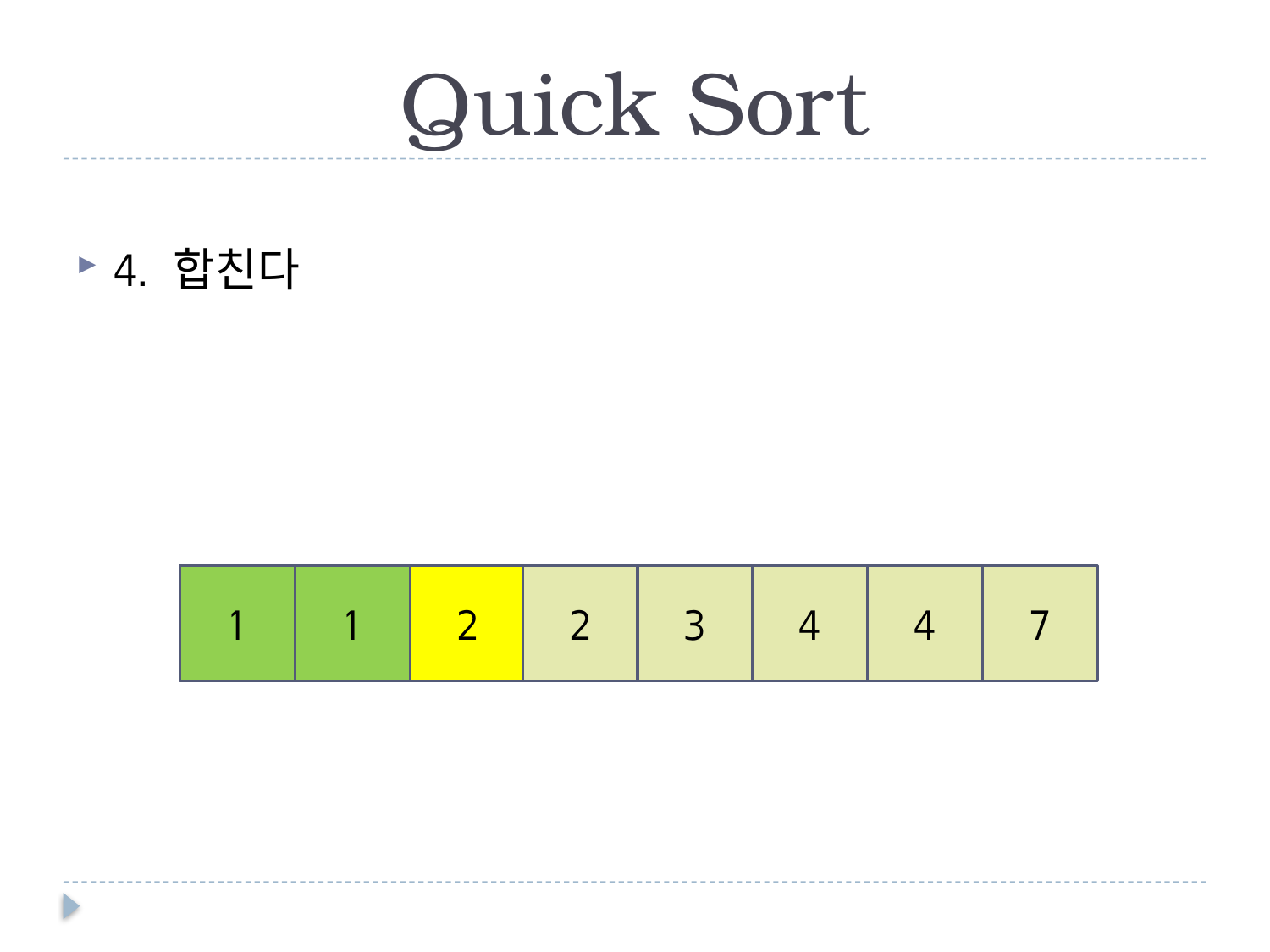

# Quick Sort

4. 합친다
1
1
2
2
3
4
4
7